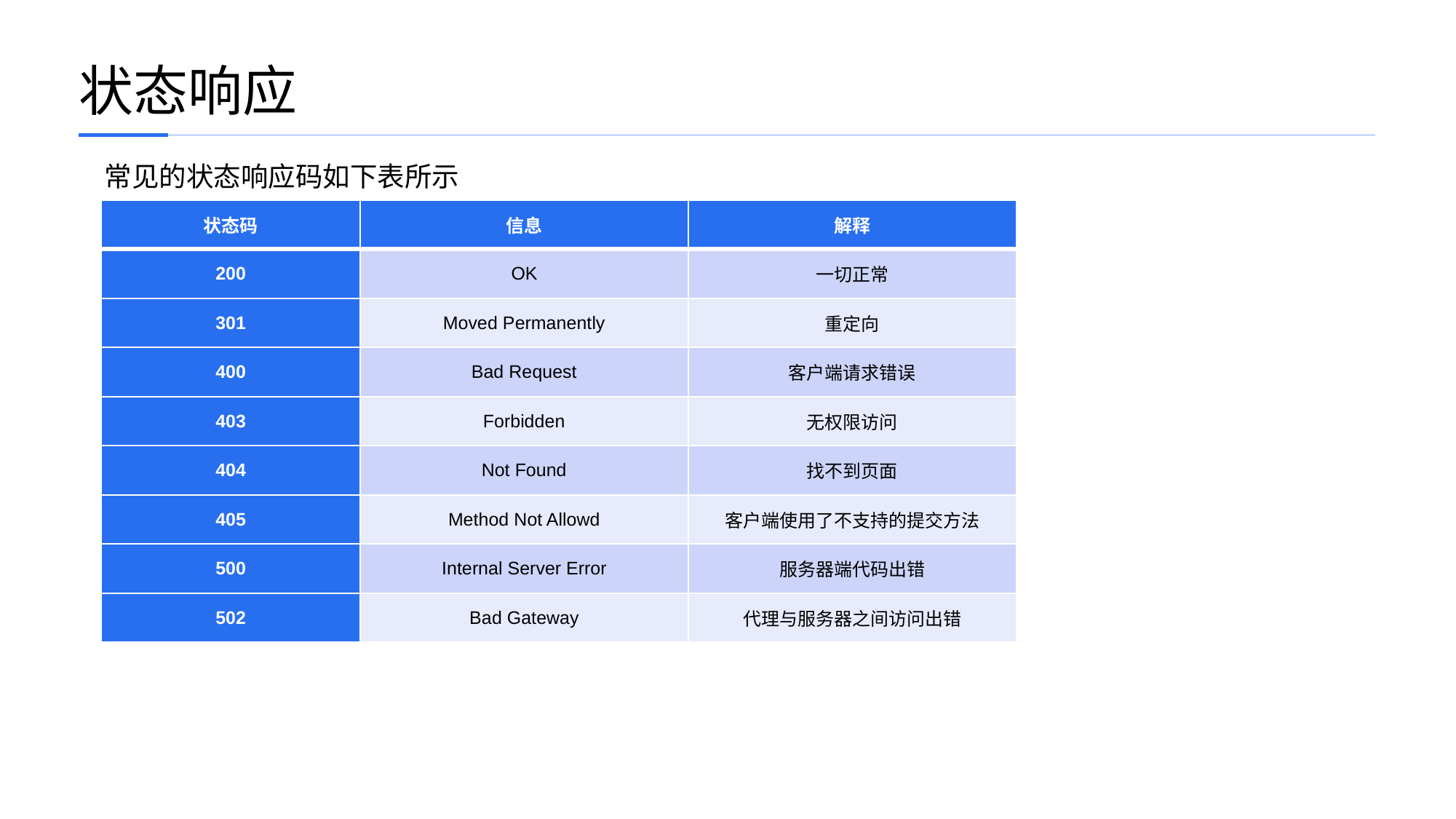

状态响应
常见的状态响应码如下表所示
| 状态码 | 信息 | 解释 |
| --- | --- | --- |
| 200 | OK | 一切正常 |
| 301 | Moved Permanently | 重定向 |
| 400 | Bad Request | 客户端请求错误 |
| 403 | Forbidden | 无权限访问 |
| 404 | Not Found | 找不到页面 |
| 405 | Method Not Allowd | 客户端使用了不支持的提交方法 |
| 500 | Internal Server Error | 服务器端代码出错 |
| 502 | Bad Gateway | 代理与服务器之间访问出错 |